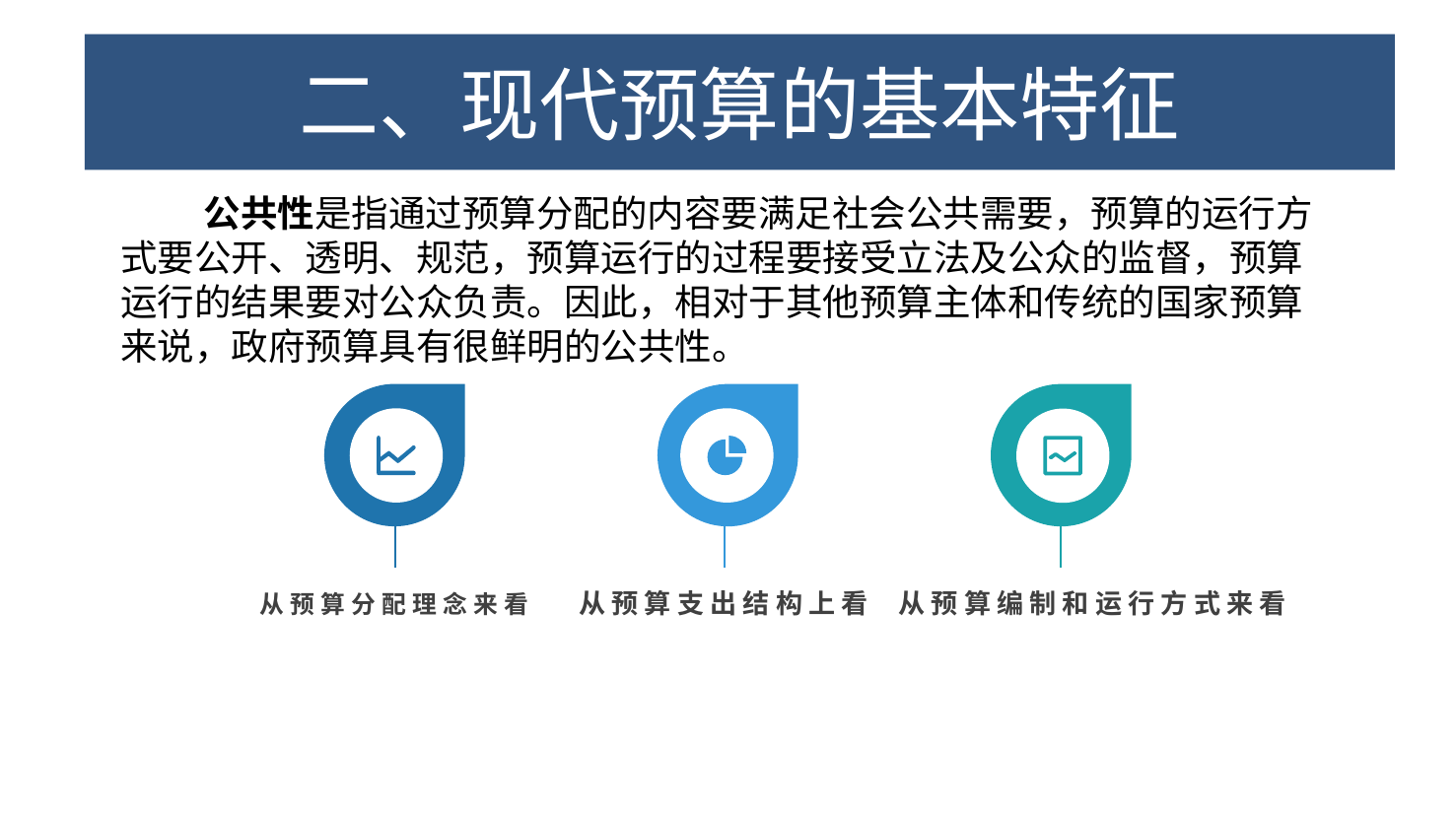

（三）公共性
二、现代预算的基本特征
 公共性是指通过预算分配的内容要满足社会公共需要，预算的运行方式要公开、透明、规范，预算运行的过程要接受立法及公众的监督，预算运行的结果要对公众负责。因此，相对于其他预算主体和传统的国家预算来说，政府预算具有很鲜明的公共性。

从预算分配理念来看
从预算支出结构上看
 从预算编制和运行方式来看